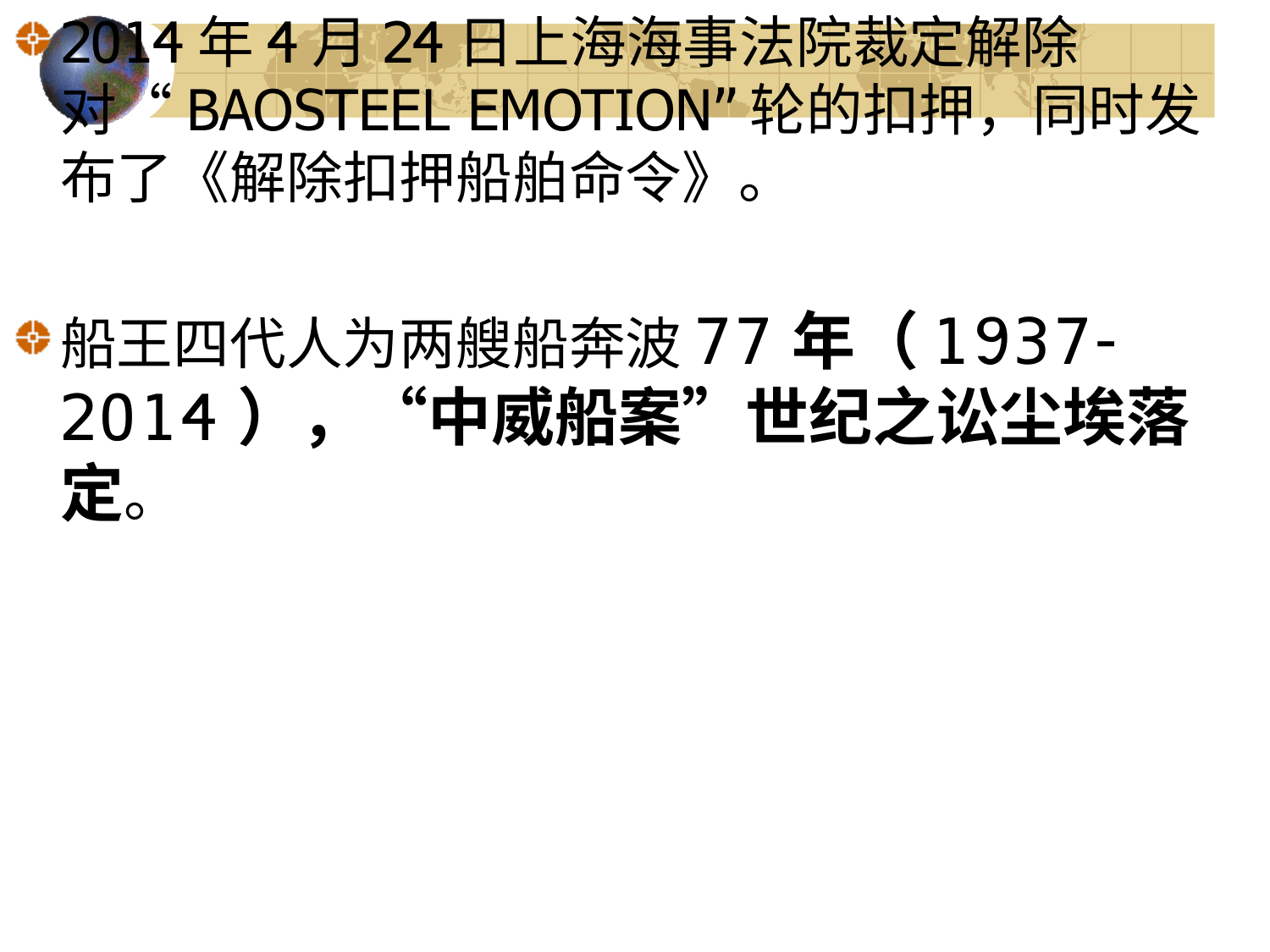

2014年4月24日上海海事法院裁定解除对“BAOSTEEL EMOTION”轮的扣押，同时发布了《解除扣押船舶命令》。

船王四代人为两艘船奔波77年（1937-2014），“中威船案”世纪之讼尘埃落定。